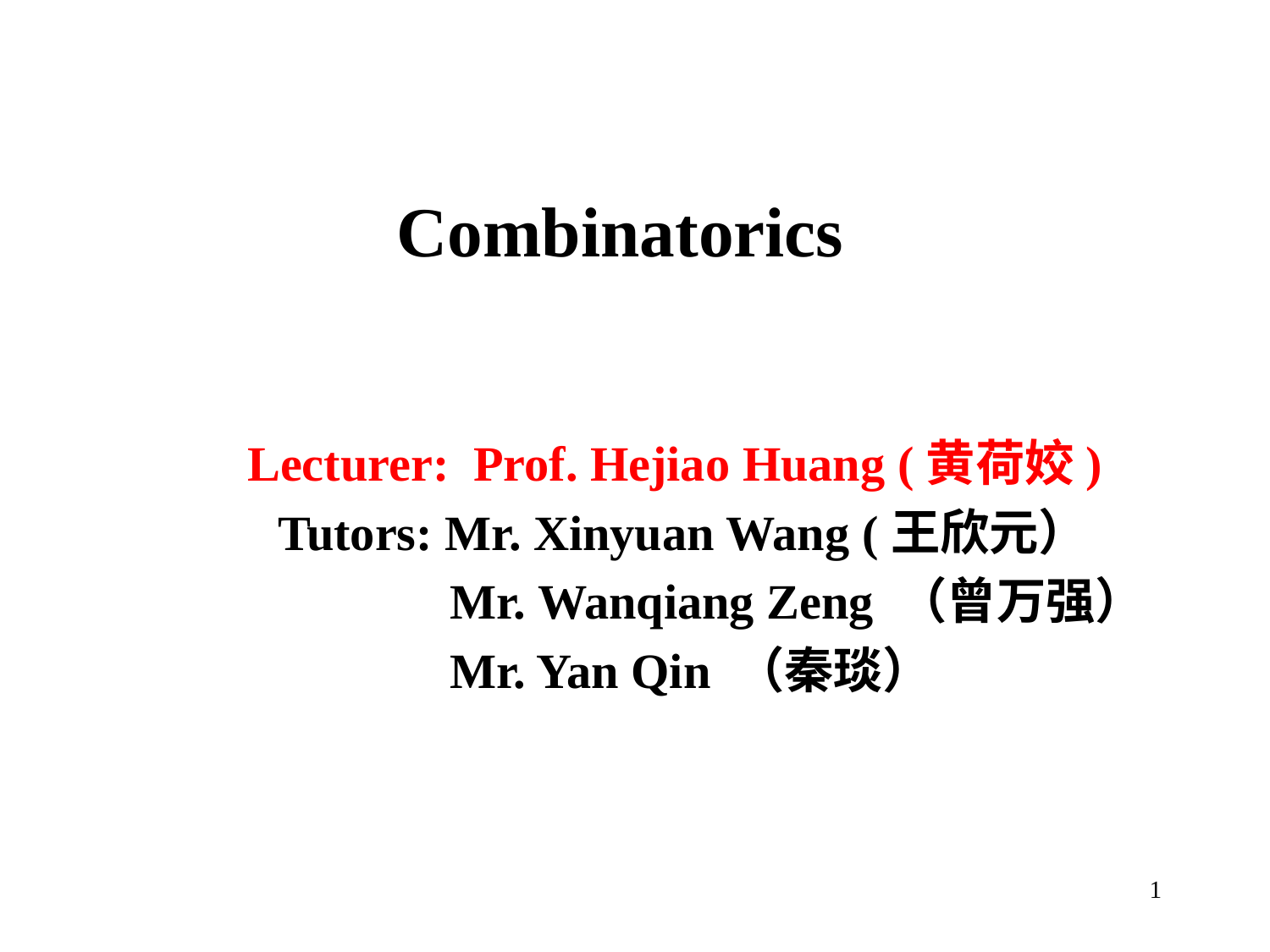

# Combinatorics

Lecturer:  Prof. Hejiao Huang (黄荷姣)
         Tutors: Mr. Xinyuan Wang (王欣元）
                       Mr. Wanqiang Zeng （曾万强）
                       Mr. Yan Qin （秦琰）
1